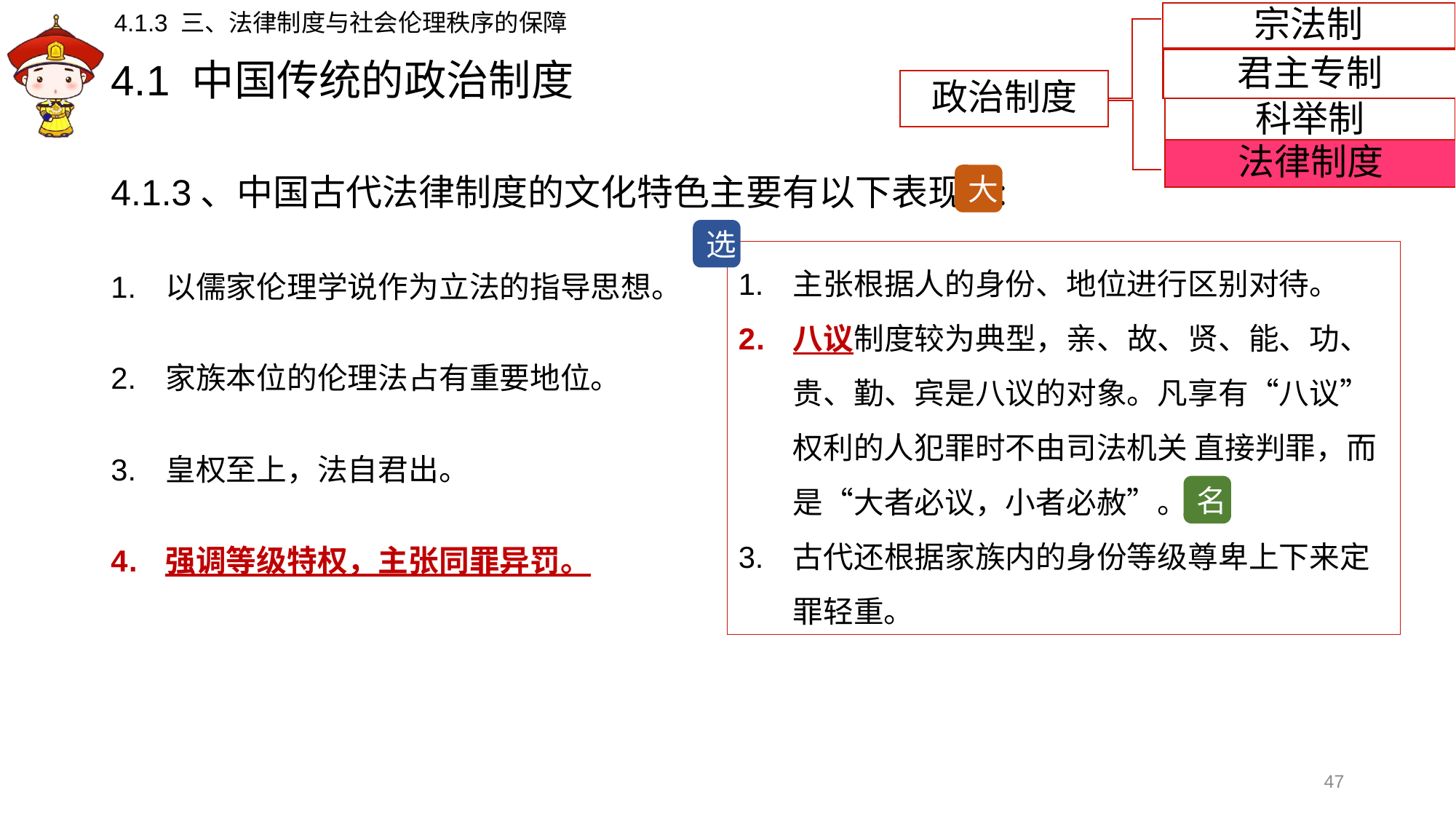

4.1.3 三、法律制度与社会伦理秩序的保障
宗法制

# 4.1 中国传统的政治制度
君主专制
政治制度
科举制

法律制度
4.1.3、中国古代法律制度的文化特色主要有以下表现★：
以儒家伦理学说作为立法的指导思想。
家族本位的伦理法占有重要地位。
皇权至上，法自君出。
强调等级特权，主张同罪异罚。
大
选
主张根据人的身份、地位进行区别对待。
八议制度较为典型，亲、故、贤、能、功、贵、勤、宾是八议的对象。凡享有“八议”权利的人犯罪时不由司法机关 直接判罪，而是“大者必议，小者必赦”。
古代还根据家族内的身份等级尊卑上下来定罪轻重。
名
47